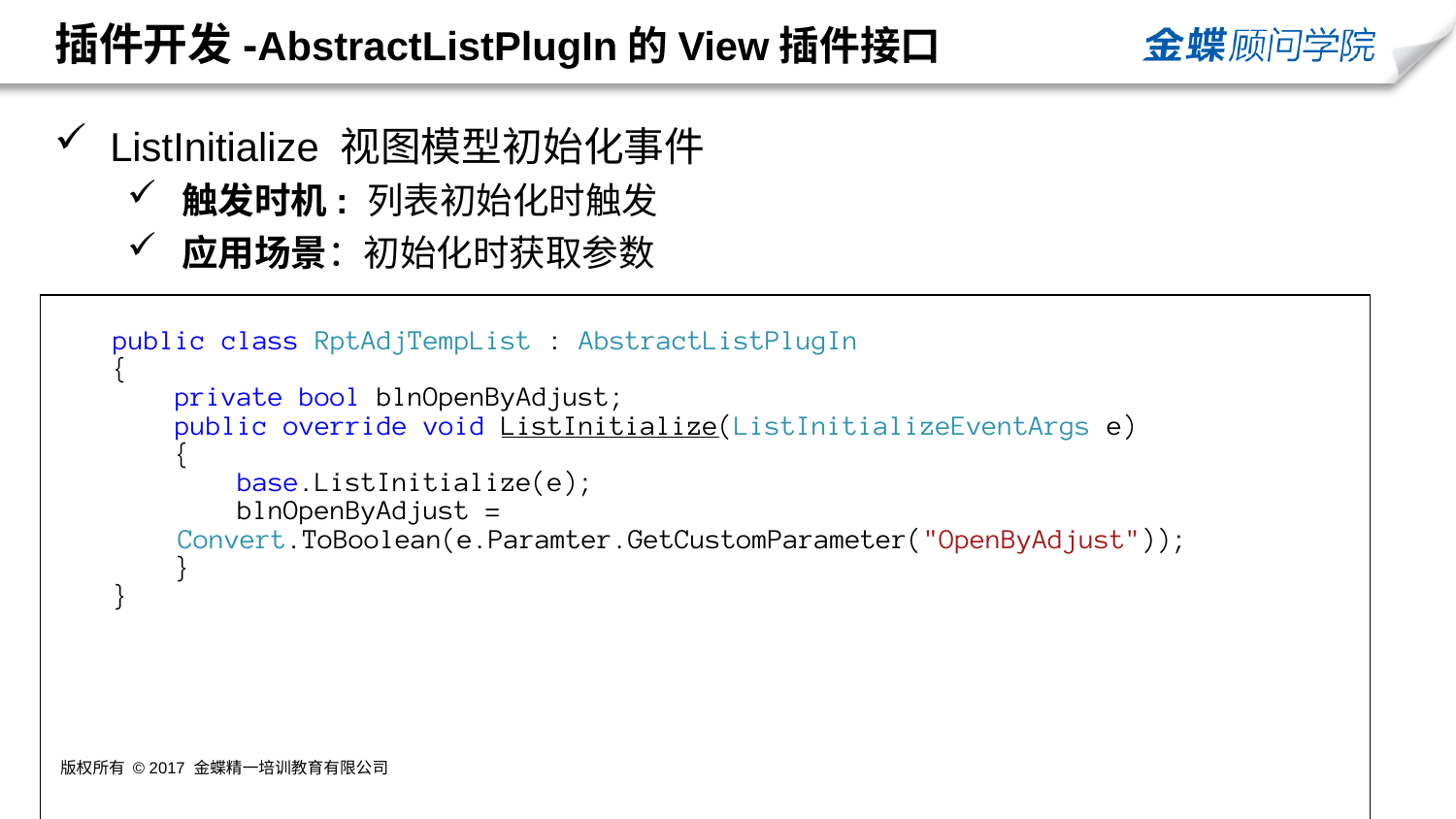

# 插件开发-AbstractListPlugIn的View插件接口
  ListInitialize 视图模型初始化事件
触发时机: 列表初始化时触发
应用场景：初始化时获取参数
| public class RptAdjTempList : AbstractListPlugIn { private bool blnOpenByAdjust; public override void ListInitialize(ListInitializeEventArgs e) { base.ListInitialize(e); blnOpenByAdjust = Convert.ToBoolean(e.Paramter.GetCustomParameter("OpenByAdjust")); } } |
| --- |